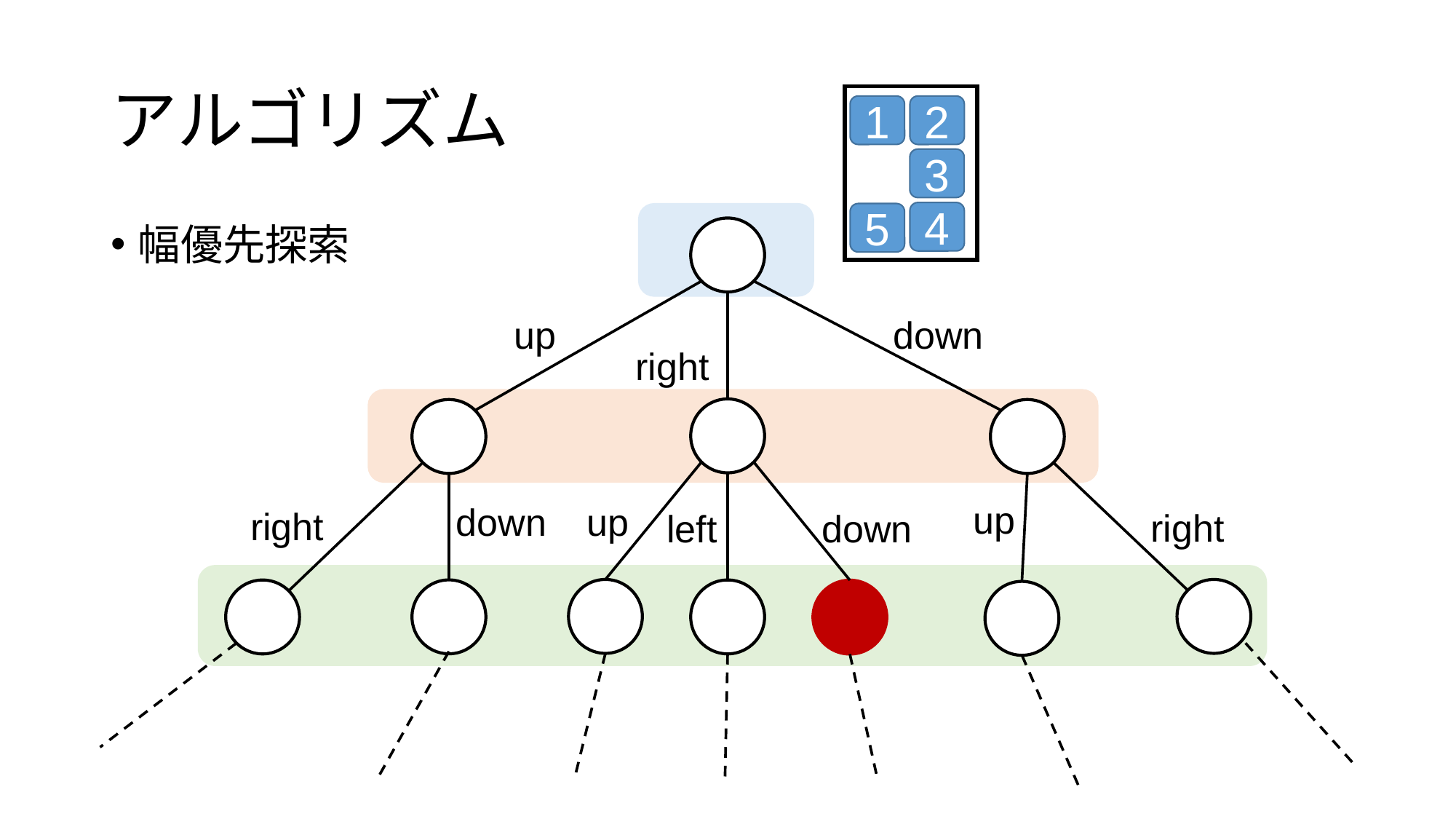

# アルゴリズム

1
2
3
4
5

幅優先探索

down
up
right

up
down
up
right
right
down
left